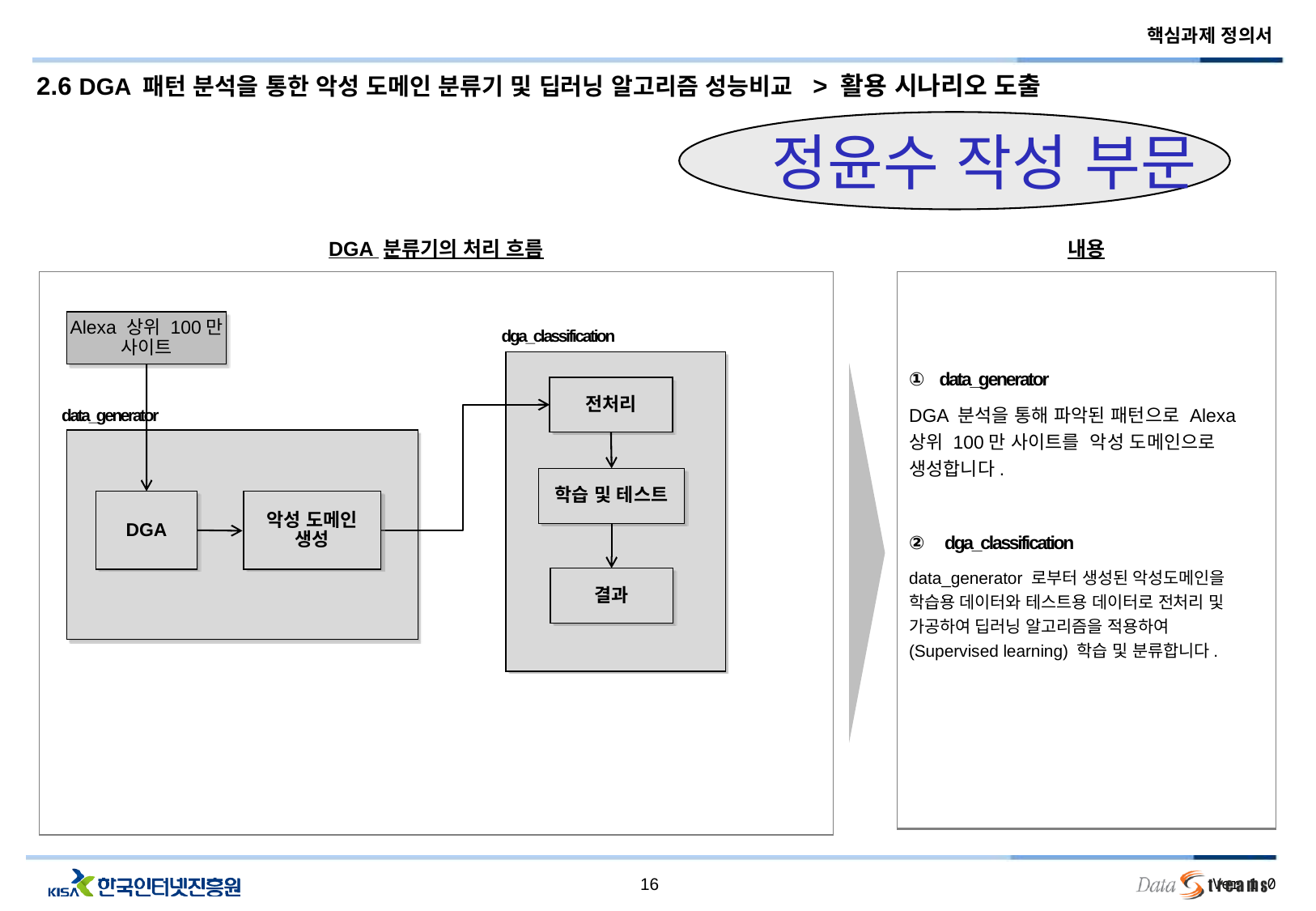

2.6 DGA 패턴 분석을 통한 악성 도메인 분류기 및 딥러닝 알고리즘 성능비교  > 활용 시나리오 도출

정윤수 작성 부문
DGA 분류기의 처리 흐름
내용
data_generator
DGA 분석을 통해 파악된 패턴으로 Alexa 상위 100만 사이트를  악성 도메인으로 생성합니다.

 dga_classification
data_generator 로부터 생성된 악성도메인을
학습용 데이터와 테스트용 데이터로 전처리 및 가공하여 딥러닝 알고리즘을 적용하여 (Supervised learning) 학습 및 분류합니다.

Alexa 상위 100만
사이트
dga_classification

전처리
data_generator

학습 및 테스트
DGA
악성 도메인
생성

결과